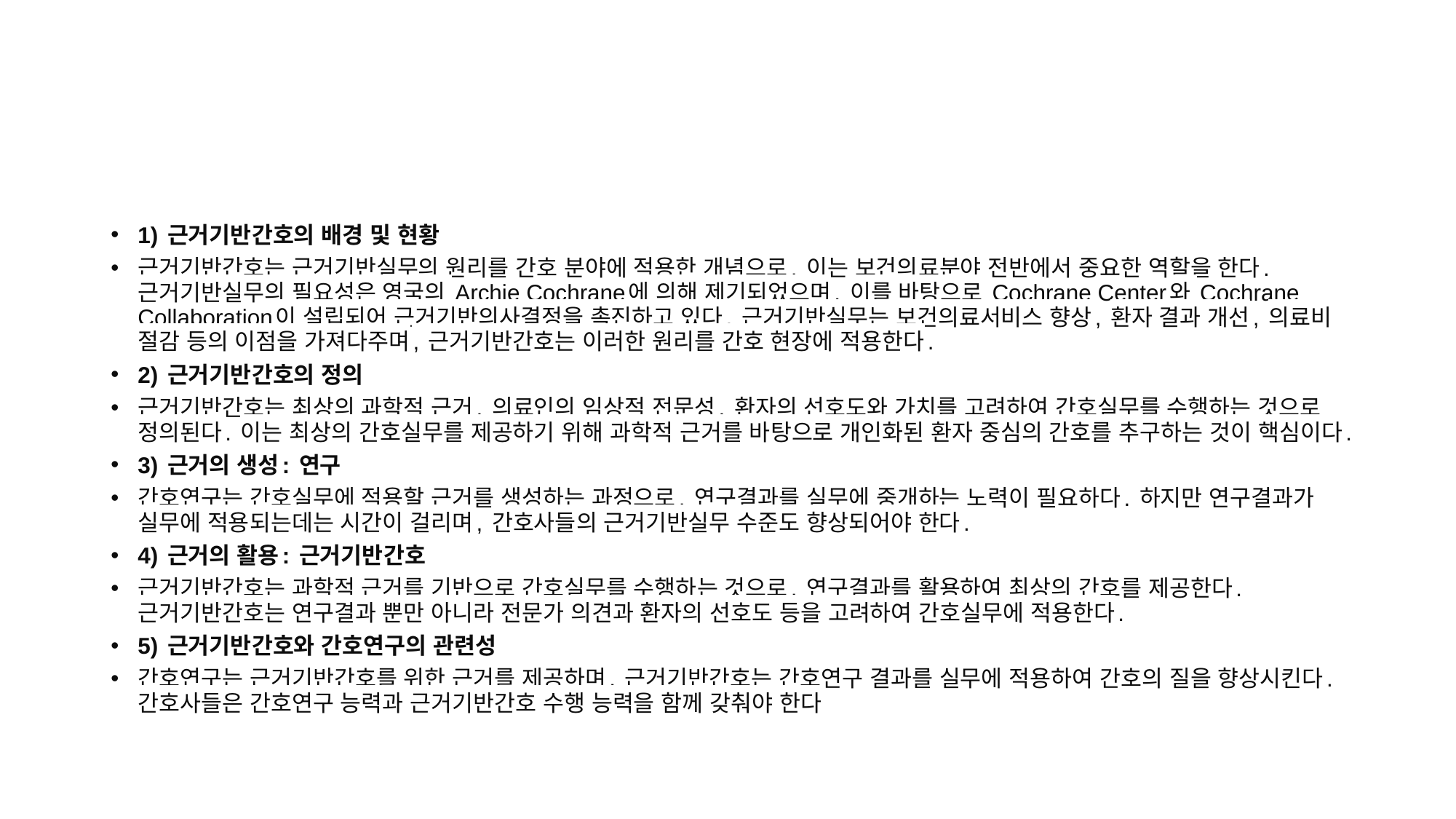

#
1) 근거기반간호의 배경 및 현황
근거기반간호는 근거기반실무의 원리를 간호 분야에 적용한 개념으로, 이는 보건의료분야 전반에서 중요한 역할을 한다. 근거기반실무의 필요성은 영국의 Archie Cochrane에 의해 제기되었으며, 이를 바탕으로 Cochrane Center와 Cochrane Collaboration이 설립되어 근거기반의사결정을 촉진하고 있다. 근거기반실무는 보건의료서비스 향상, 환자 결과 개선, 의료비 절감 등의 이점을 가져다주며, 근거기반간호는 이러한 원리를 간호 현장에 적용한다.
2) 근거기반간호의 정의
근거기반간호는 최상의 과학적 근거, 의료인의 임상적 전문성, 환자의 선호도와 가치를 고려하여 간호실무를 수행하는 것으로 정의된다. 이는 최상의 간호실무를 제공하기 위해 과학적 근거를 바탕으로 개인화된 환자 중심의 간호를 추구하는 것이 핵심이다.
3) 근거의 생성: 연구
간호연구는 간호실무에 적용할 근거를 생성하는 과정으로, 연구결과를 실무에 중개하는 노력이 필요하다. 하지만 연구결과가 실무에 적용되는데는 시간이 걸리며, 간호사들의 근거기반실무 수준도 향상되어야 한다.
4) 근거의 활용: 근거기반간호
근거기반간호는 과학적 근거를 기반으로 간호실무를 수행하는 것으로, 연구결과를 활용하여 최상의 간호를 제공한다. 근거기반간호는 연구결과 뿐만 아니라 전문가 의견과 환자의 선호도 등을 고려하여 간호실무에 적용한다.
5) 근거기반간호와 간호연구의 관련성
간호연구는 근거기반간호를 위한 근거를 제공하며, 근거기반간호는 간호연구 결과를 실무에 적용하여 간호의 질을 향상시킨다. 간호사들은 간호연구 능력과 근거기반간호 수행 능력을 함께 갖춰야 한다